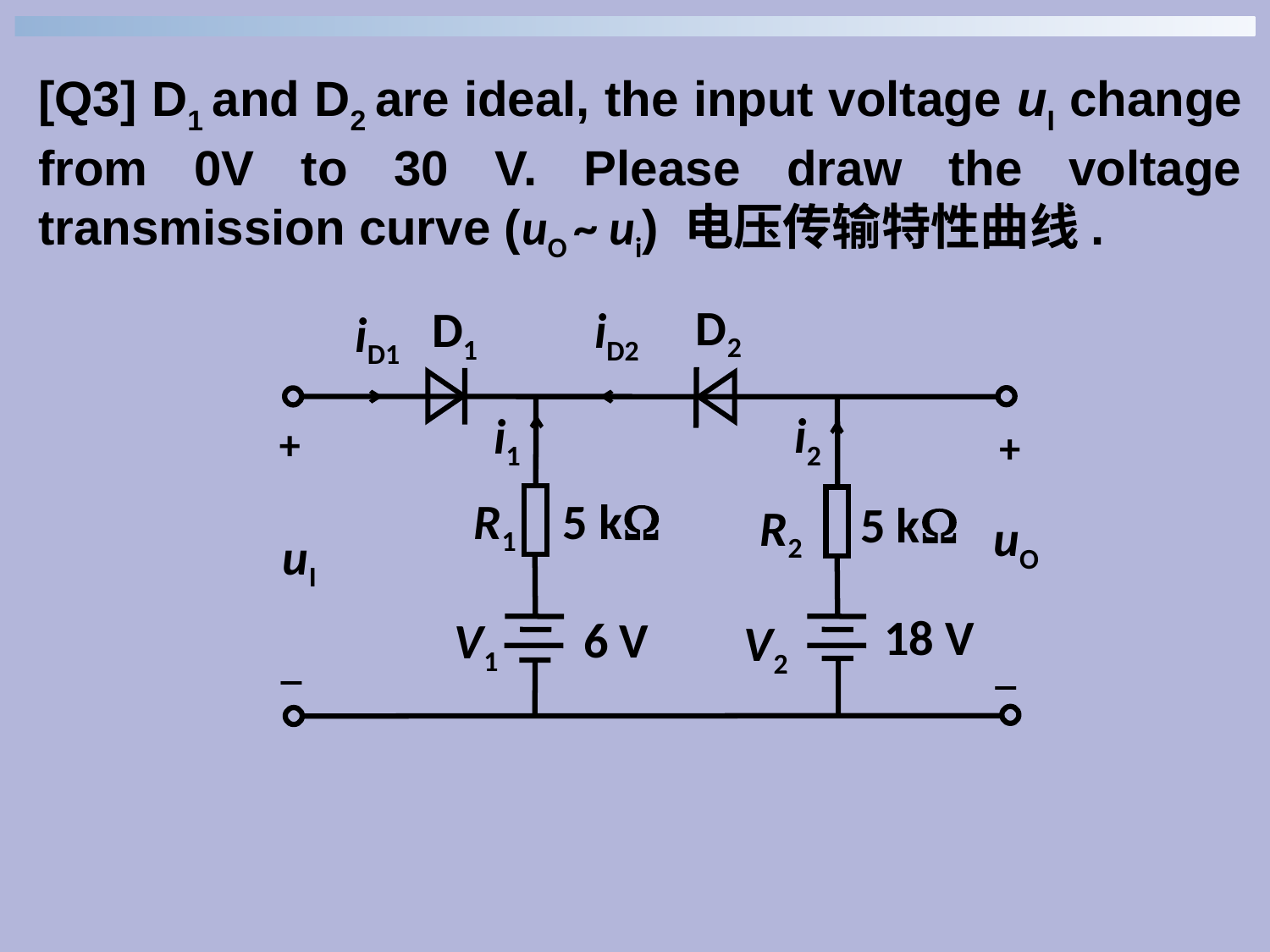

[Q3] D1 and D2 are ideal, the input voltage uI change from 0V to 30 V. Please draw the voltage transmission curve (uO ~ ui) 电压传输特性曲线.
D2
D1
iD2
iD1

i2
i1

+

+

R1
5 kΩ
5 kΩ
R2
uO
uI

18 V
6 V
V1
V2

_
_